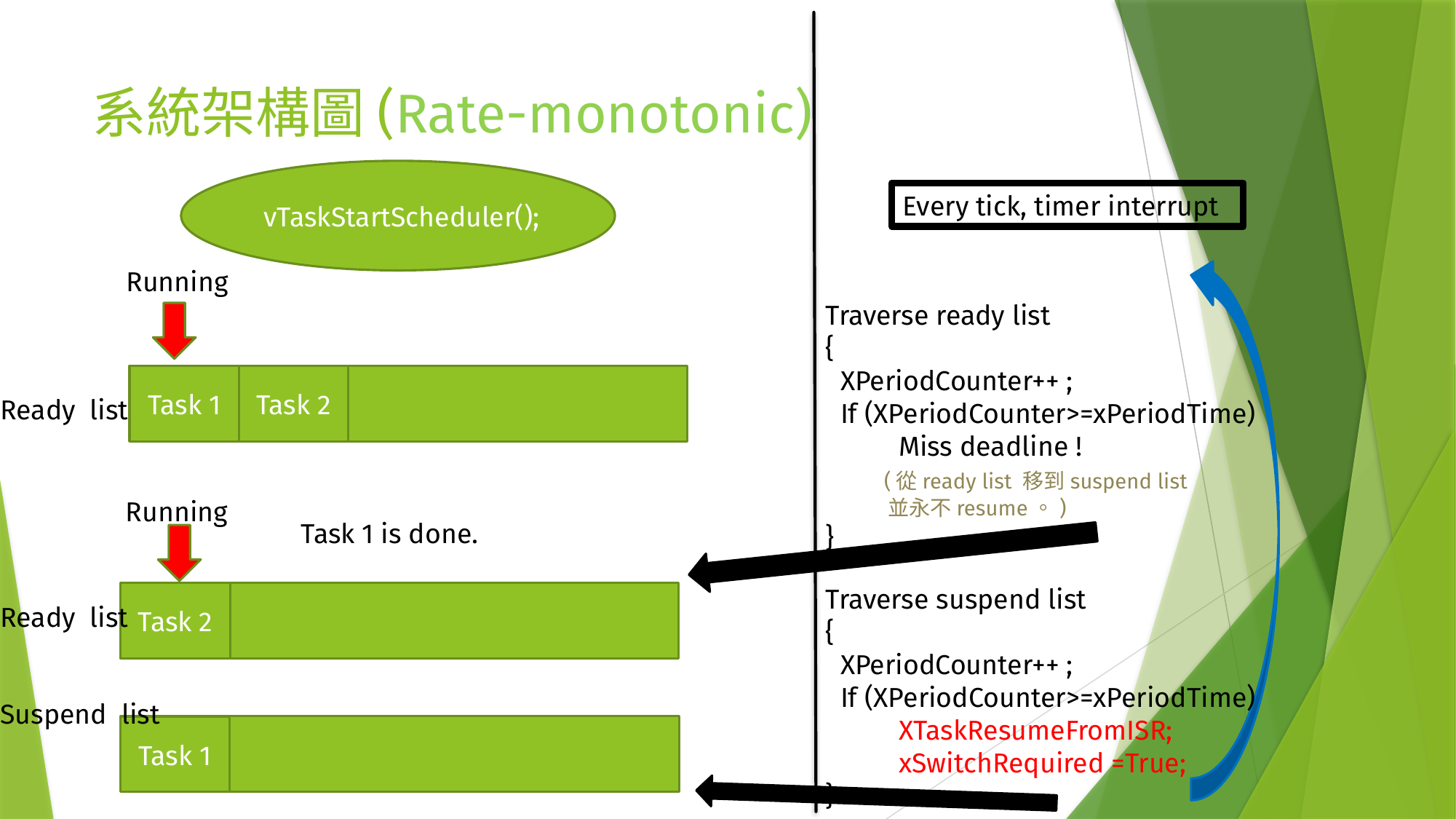

# 系統架構圖(Rate-monotonic)
 vTaskStartScheduler();
Running

Task 2
Task 1
Ready  list

Every tick, timer interrupt

Traverse ready list
{
  XPeriodCounter++ ;
  If (XPeriodCounter>=xPeriodTime)
          Miss deadline !
        (從ready list 移到suspend list
            並永不resume。)
}
Running
Task 1 is done.

Task 2

Task 1

Ready  list
Suspend  list
Traverse suspend list
{
  XPeriodCounter++ ;
  If (XPeriodCounter>=xPeriodTime)
          XTaskResumeFromISR;
          xSwitchRequired =True;
}